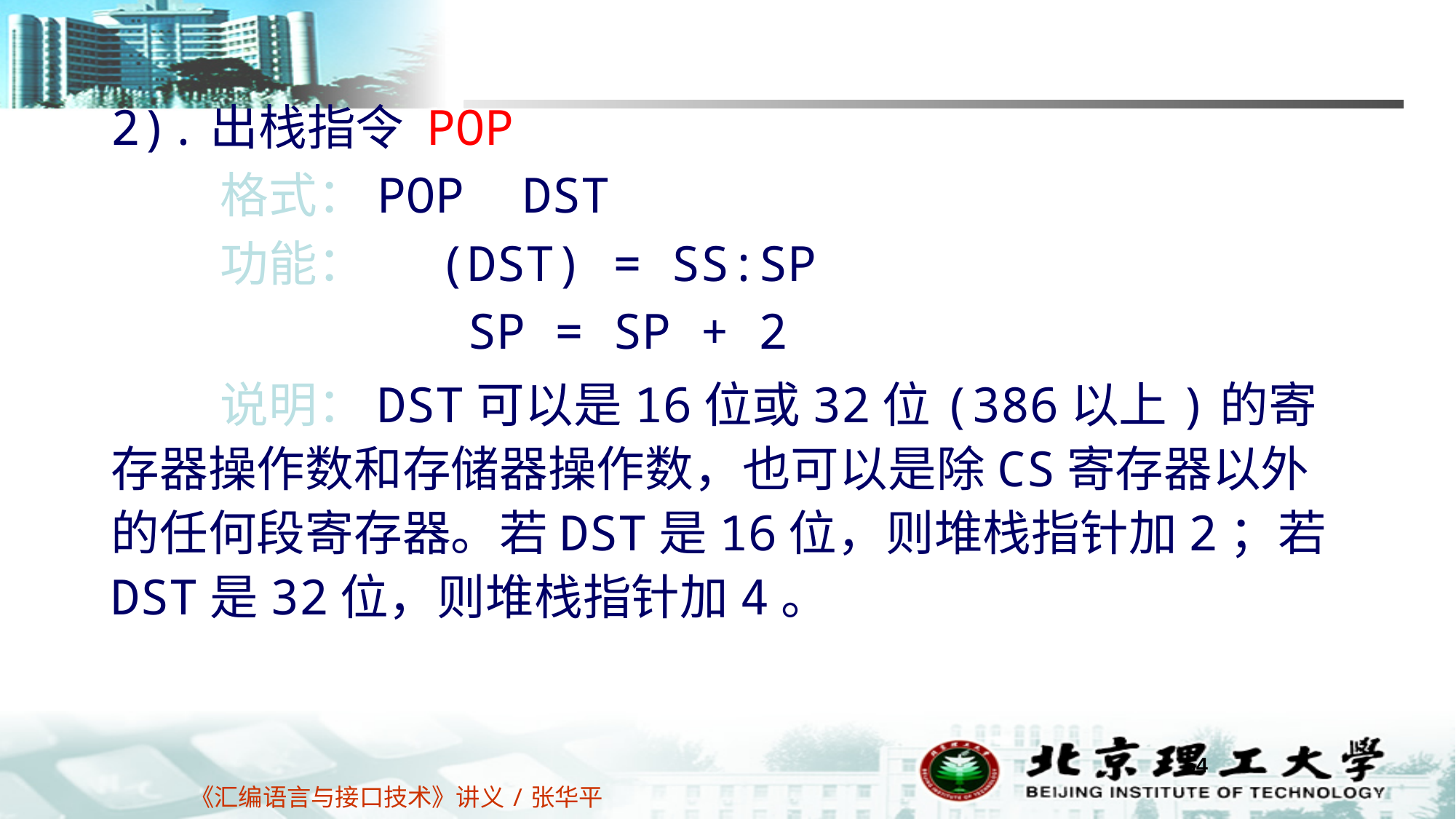

2).出栈指令 POP
	格式：POP  DST
	功能：	(DST) = SS:SP
			 SP = SP + 2
	说明：DST可以是16位或32位(386以上)的寄存器操作数和存储器操作数，也可以是除CS寄存器以外的任何段寄存器。若DST是16位，则堆栈指针加2；若DST是32位，则堆栈指针加4。
54